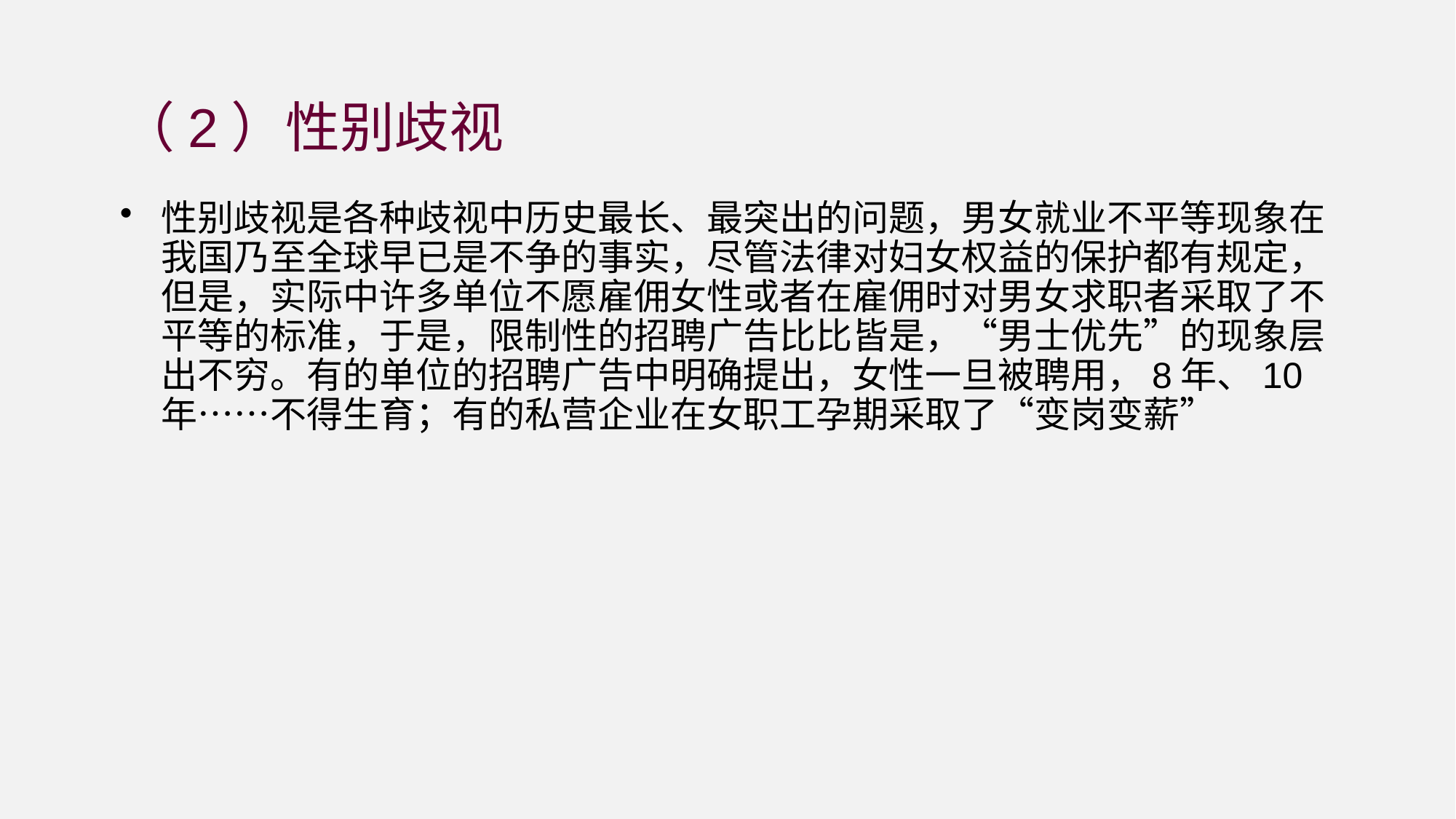

（2）性别歧视
性别歧视是各种歧视中历史最长、最突出的问题，男女就业不平等现象在我国乃至全球早已是不争的事实，尽管法律对妇女权益的保护都有规定，但是，实际中许多单位不愿雇佣女性或者在雇佣时对男女求职者采取了不平等的标准，于是，限制性的招聘广告比比皆是，“男士优先”的现象层出不穷。有的单位的招聘广告中明确提出，女性一旦被聘用，8年、10年……不得生育；有的私营企业在女职工孕期采取了“变岗变薪”